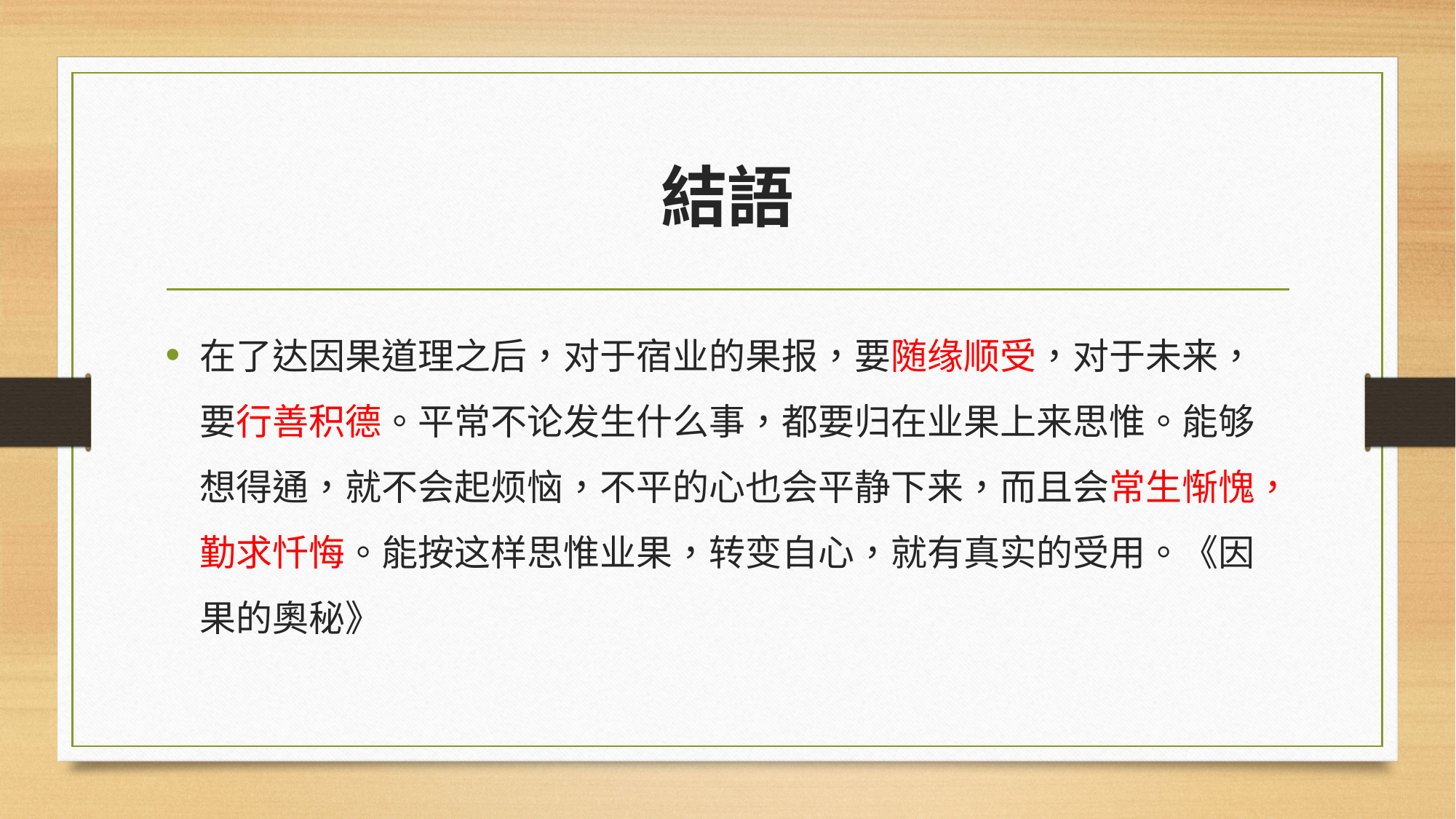

# 結語
在了达因果道理之后，对于宿业的果报，要随缘顺受，对于未来，要行善积德。平常不论发生什么事，都要归在业果上来思惟。能够想得通，就不会起烦恼，不平的心也会平静下来，而且会常生惭愧，勤求忏悔。能按这样思惟业果，转变自心，就有真实的受用。《因果的奧秘》